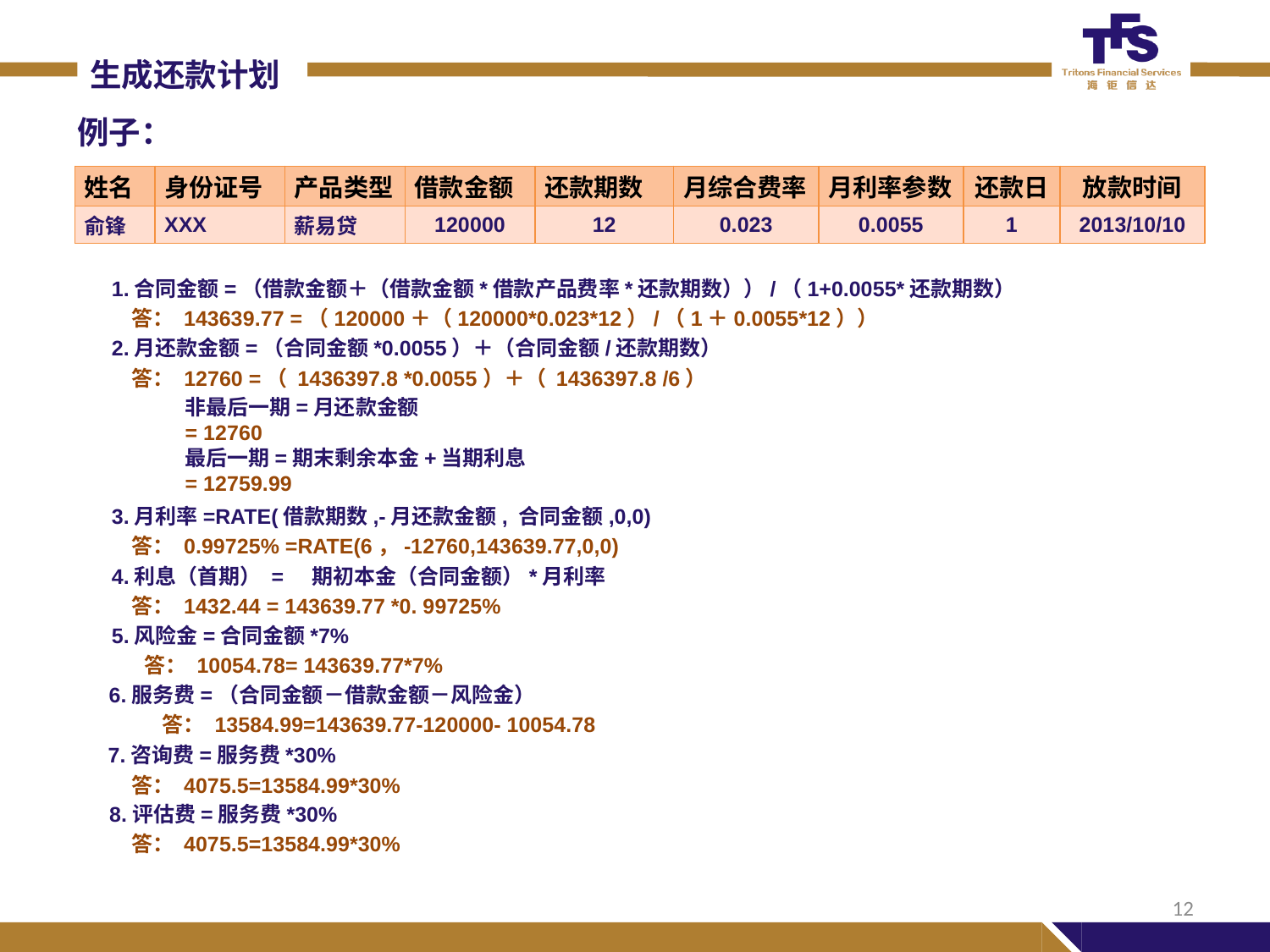

生成还款计划
例子：
| 姓名 | 身份证号 | 产品类型 | 借款金额 | 还款期数 | 月综合费率 | 月利率参数 | 还款日 | 放款时间 |
| --- | --- | --- | --- | --- | --- | --- | --- | --- |
| 俞锋 | XXX | 薪易贷 | 120000 | 12 | 0.023 | 0.0055 | 1 | 2013/10/10 |
1.合同金额=（借款金额＋（借款金额*借款产品费率*还款期数））/（1+0.0055*还款期数）
答： 143639.77 =（120000＋（120000*0.023*12）/（1＋0.0055*12））
2.月还款金额=（合同金额*0.0055）＋（合同金额/还款期数）
答： 12760 =（ 1436397.8 *0.0055）＋（ 1436397.8 /6）
非最后一期=月还款金额
= 12760
最后一期=期末剩余本金+当期利息
= 12759.99
3.月利率=RATE(借款期数,-月还款金额, 合同金额,0,0)
答： 0.99725% =RATE(6，-12760,143639.77,0,0)
4.利息（首期） =    期初本金（合同金额）*月利率
答： 1432.44 = 143639.77 *0. 99725%
5.风险金=合同金额*7%
答： 10054.78= 143639.77*7%
6.服务费=（合同金额－借款金额－风险金）
答： 13584.99=143639.77-120000- 10054.78
7.咨询费=服务费*30%
答： 4075.5=13584.99*30%
8.评估费=服务费*30%
答： 4075.5=13584.99*30%
12